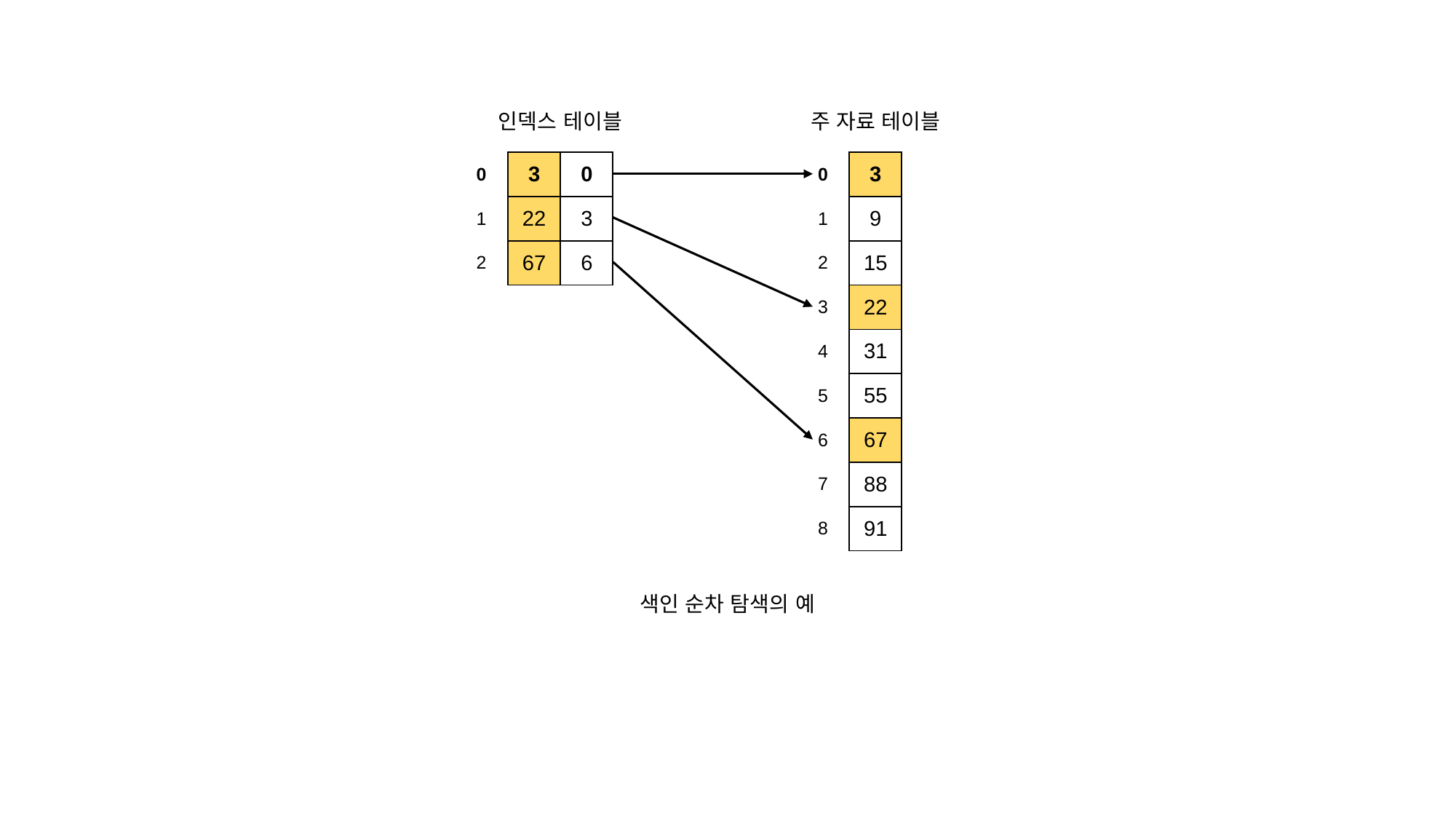

인덱스 테이블
주 자료 테이블
| 0 |
| --- |
| 1 |
| 2 |
| 3 | 0 |
| --- | --- |
| 22 | 3 |
| 67 | 6 |
| 0 |
| --- |
| 1 |
| 2 |
| 3 |
| 4 |
| 5 |
| 6 |
| 7 |
| 8 |
| 3 |
| --- |
| 9 |
| 15 |
| 22 |
| 31 |
| 55 |
| 67 |
| 88 |
| 91 |
색인 순차 탐색의 예